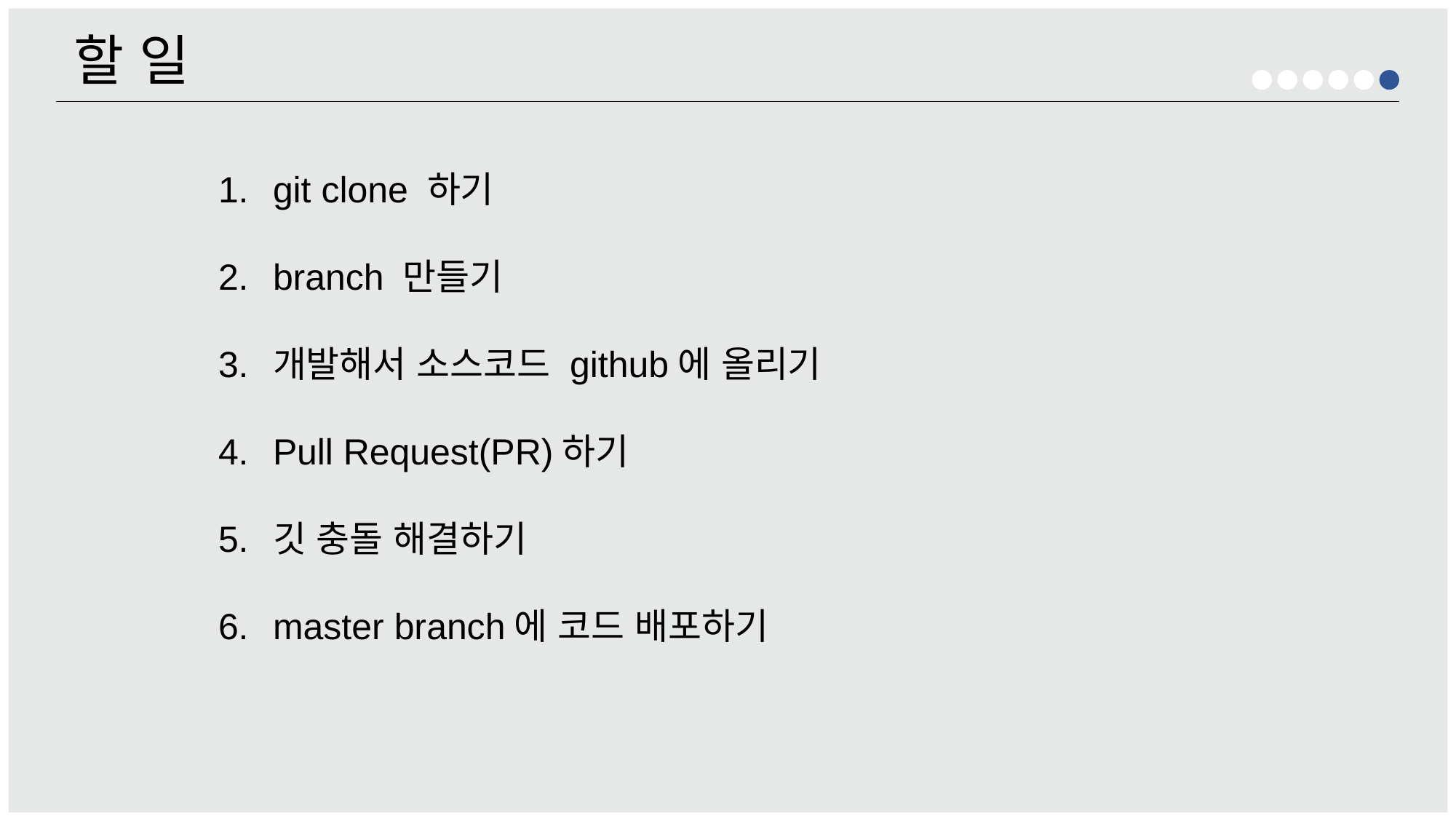

할 일

git clone 하기

branch 만들기

개발해서 소스코드 github에 올리기

Pull Request(PR)하기

깃 충돌 해결하기

master branch에 코드 배포하기